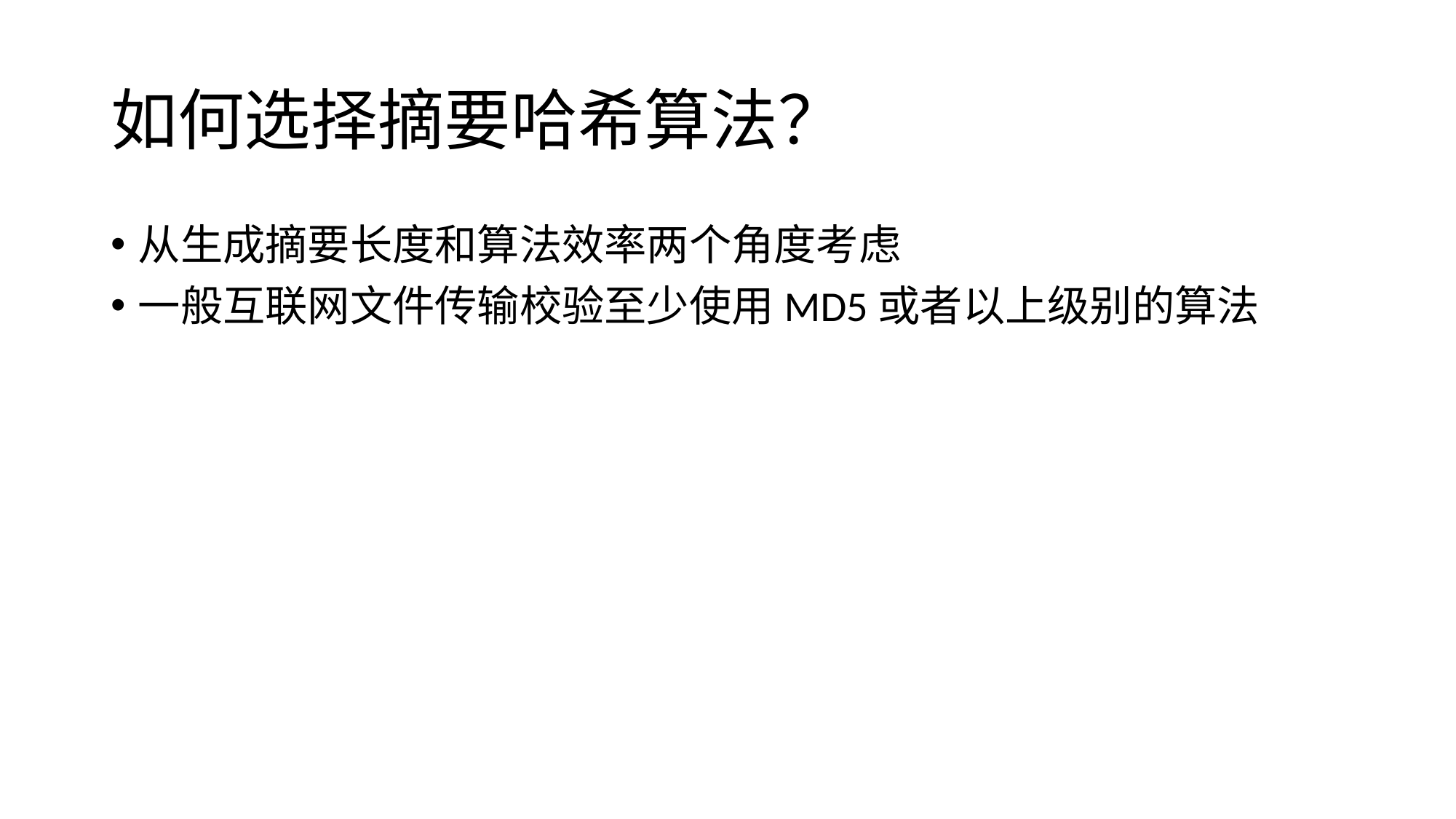

# 如何选择摘要哈希算法？
从生成摘要长度和算法效率两个角度考虑
一般互联网文件传输校验至少使用MD5或者以上级别的算法